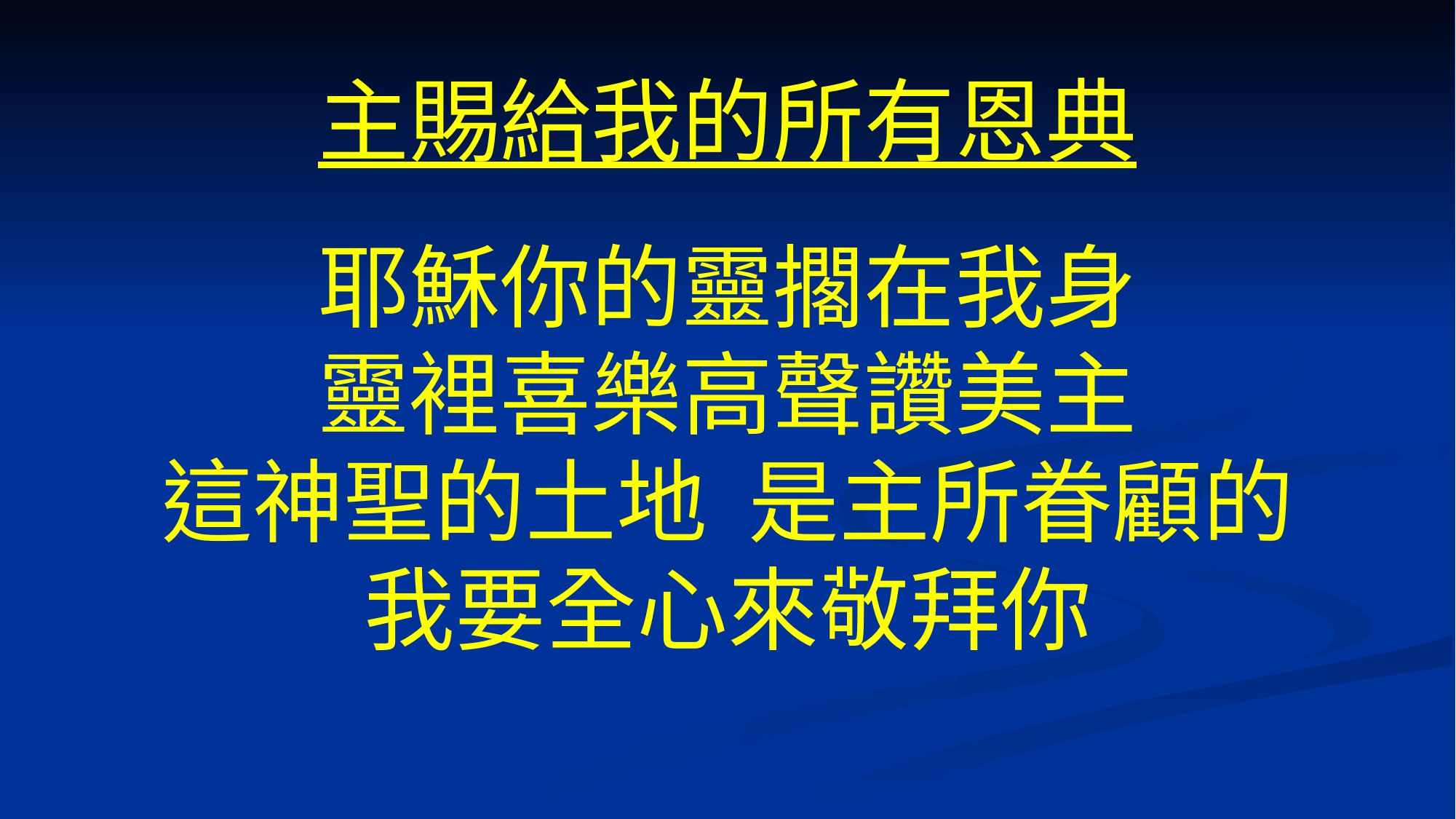

# 主賜給我的所有恩典

耶穌你的靈擱在我身
靈裡喜樂高聲讚美主
這神聖的土地  是主所眷顧的
我要全心來敬拜你